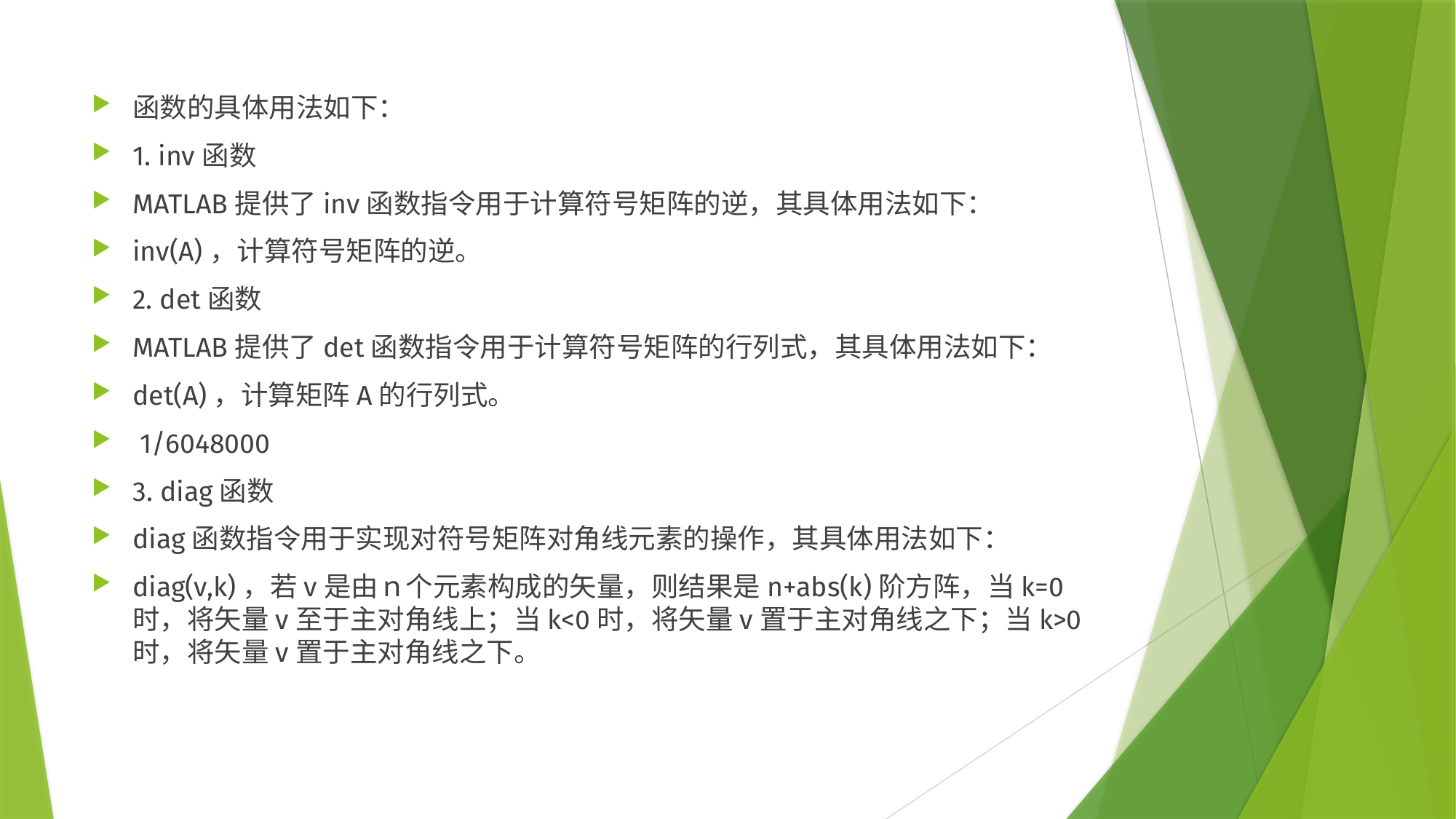

函数的具体用法如下：
1. inv函数
MATLAB提供了inv函数指令用于计算符号矩阵的逆，其具体用法如下：
inv(A)，计算符号矩阵的逆。
2. det函数
MATLAB提供了det函数指令用于计算符号矩阵的行列式，其具体用法如下：
det(A)，计算矩阵A的行列式。
 1/6048000
3. diag函数
diag函数指令用于实现对符号矩阵对角线元素的操作，其具体用法如下：
diag(v,k)，若v是由ｎ个元素构成的矢量，则结果是n+abs(k)阶方阵，当k=0时，将矢量v至于主对角线上；当k<0时，将矢量v置于主对角线之下；当k>0时，将矢量v置于主对角线之下。